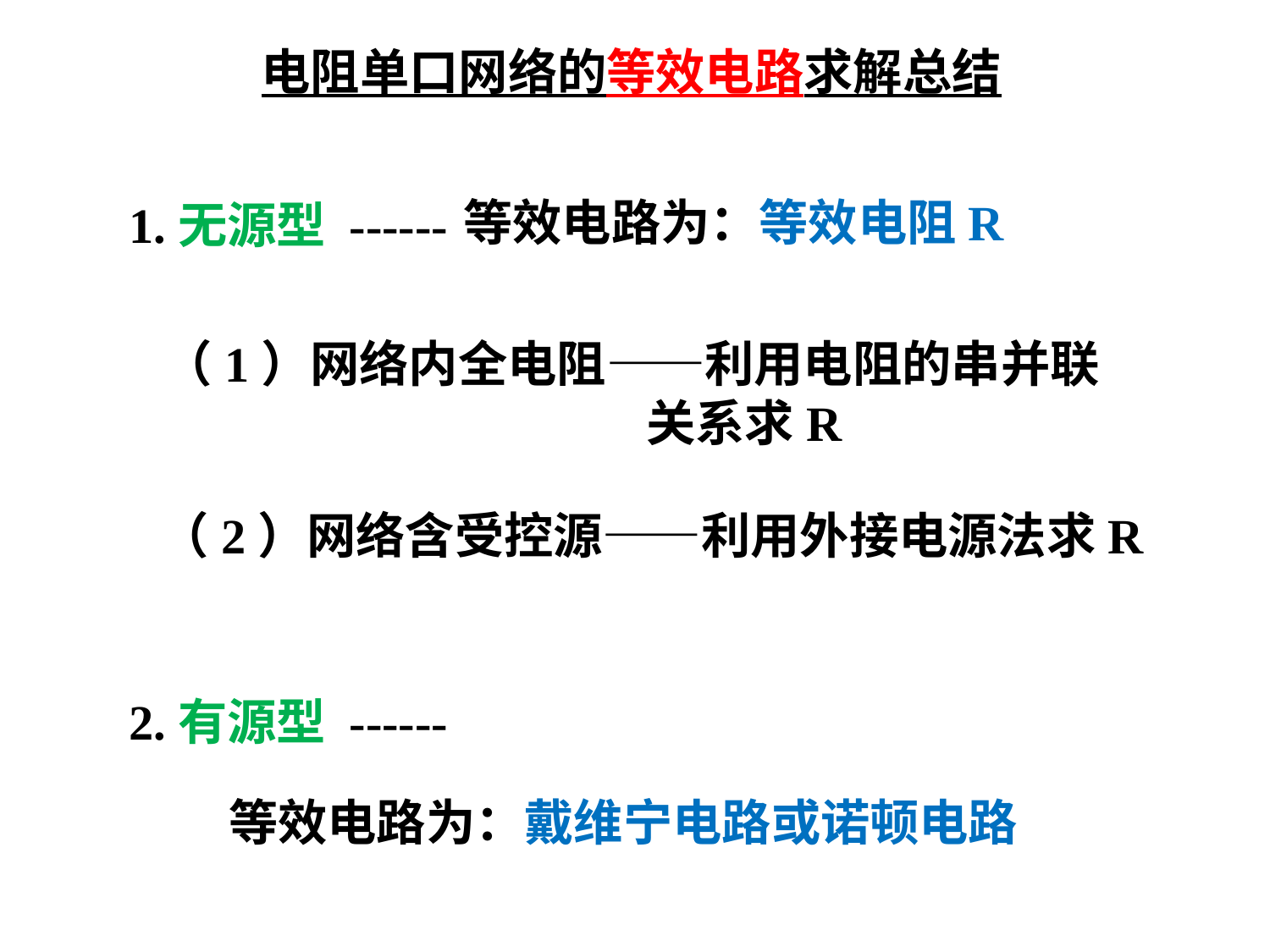

电阻单口网络的等效电路求解总结
等效电路为：等效电阻R
1.无源型 ------
（1）网络内全电阻——利用电阻的串并联
                                          关系求R
（2）网络含受控源——利用外接电源法求R
2.有源型 ------
等效电路为：戴维宁电路或诺顿电路